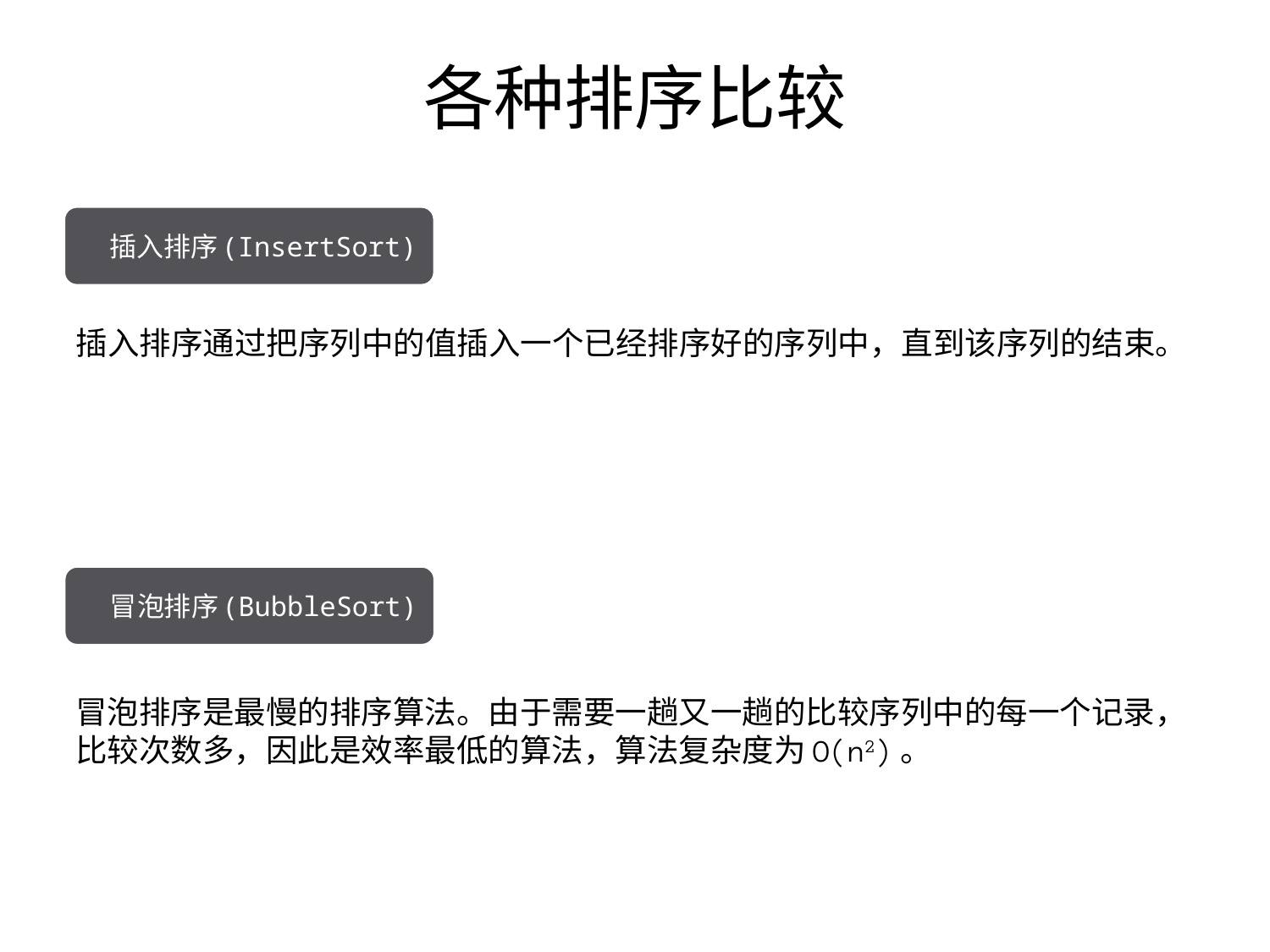

# 各种排序比较
插入排序(InsertSort)
插入排序通过把序列中的值插入一个已经排序好的序列中，直到该序列的结束。
冒泡排序(BubbleSort)
冒泡排序是最慢的排序算法。由于需要一趟又一趟的比较序列中的每一个记录，比较次数多，因此是效率最低的算法，算法复杂度为O(n2)。